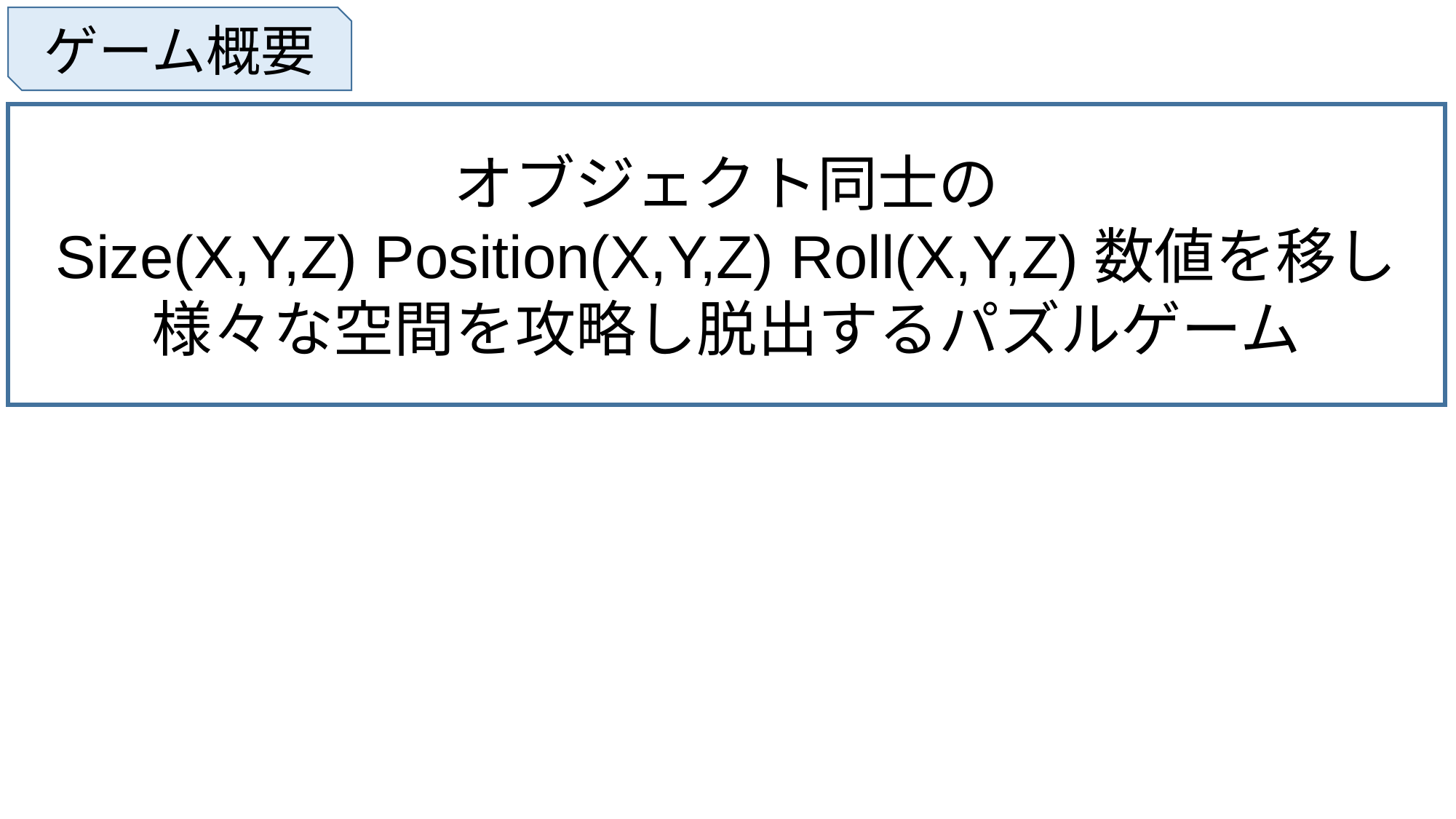

ゲーム概要
オブジェクト同士の
Size(X,Y,Z) Position(X,Y,Z) Roll(X,Y,Z)数値を移し
様々な空間を攻略し脱出するパズルゲーム